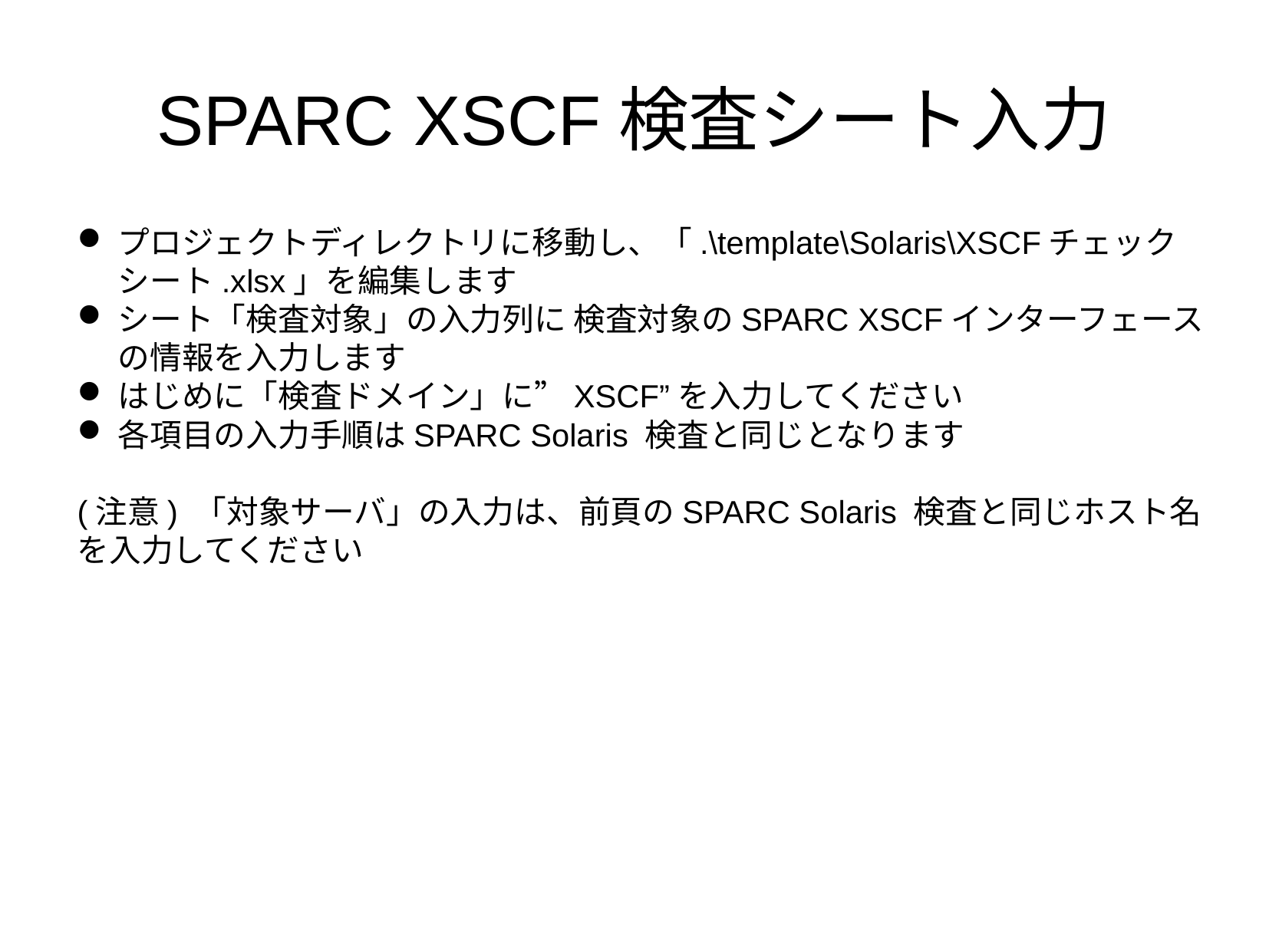

SPARC XSCF検査シート入力
プロジェクトディレクトリに移動し、「.\template\Solaris\XSCFチェックシート.xlsx」を編集します
シート「検査対象」の入力列に 検査対象のSPARC XSCFインターフェースの情報を入力します
はじめに「検査ドメイン」に”XSCF”を入力してください
各項目の入力手順はSPARC Solaris 検査と同じとなります
(注意) 「対象サーバ」の入力は、前頁のSPARC Solaris 検査と同じホスト名を入力してください